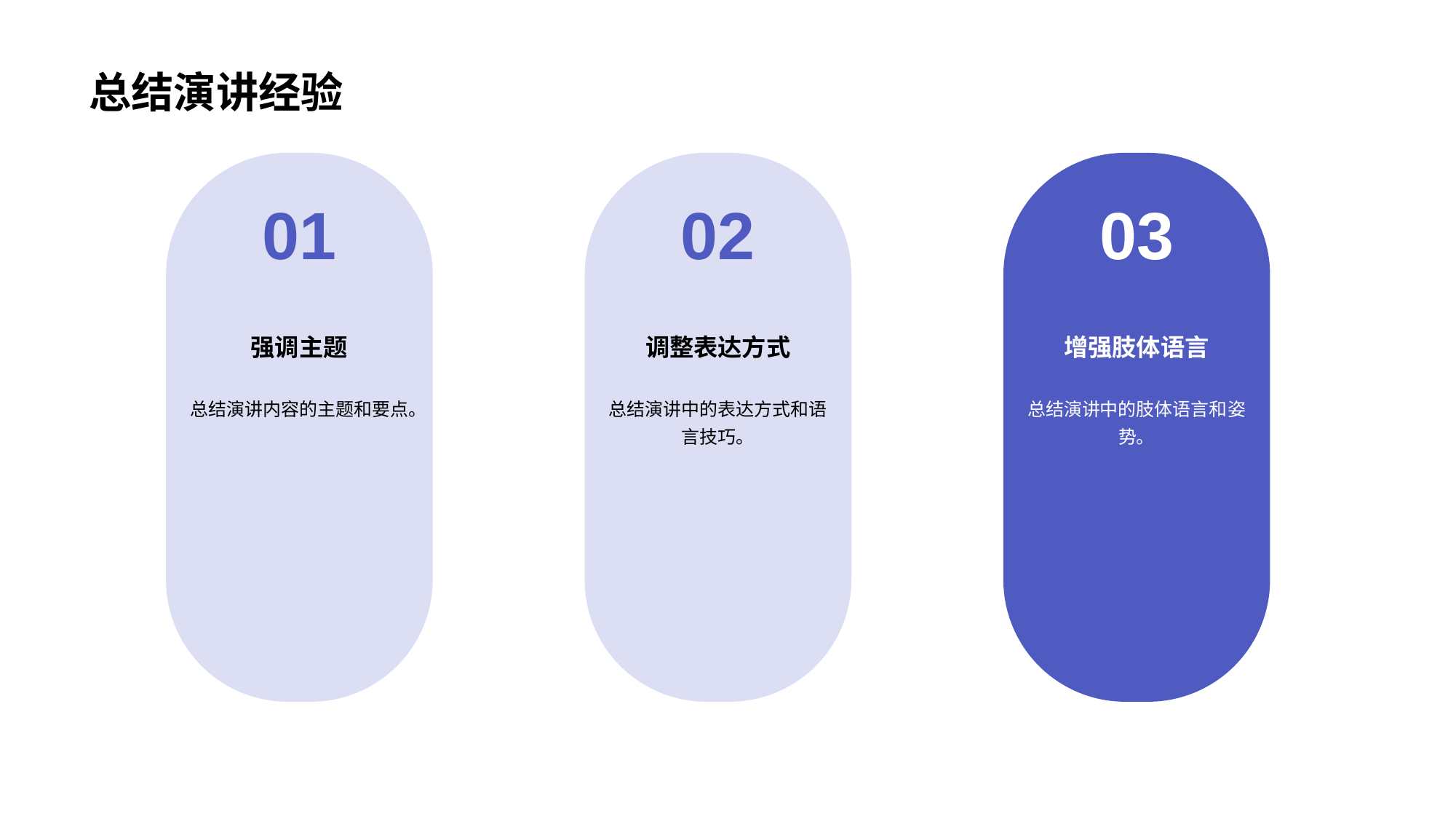

总结演讲经验

01
强调主题
总结演讲内容的主题和要点。

02
调整表达方式
总结演讲中的表达方式和语言技巧。

03
增强肢体语言
总结演讲中的肢体语言和姿势。